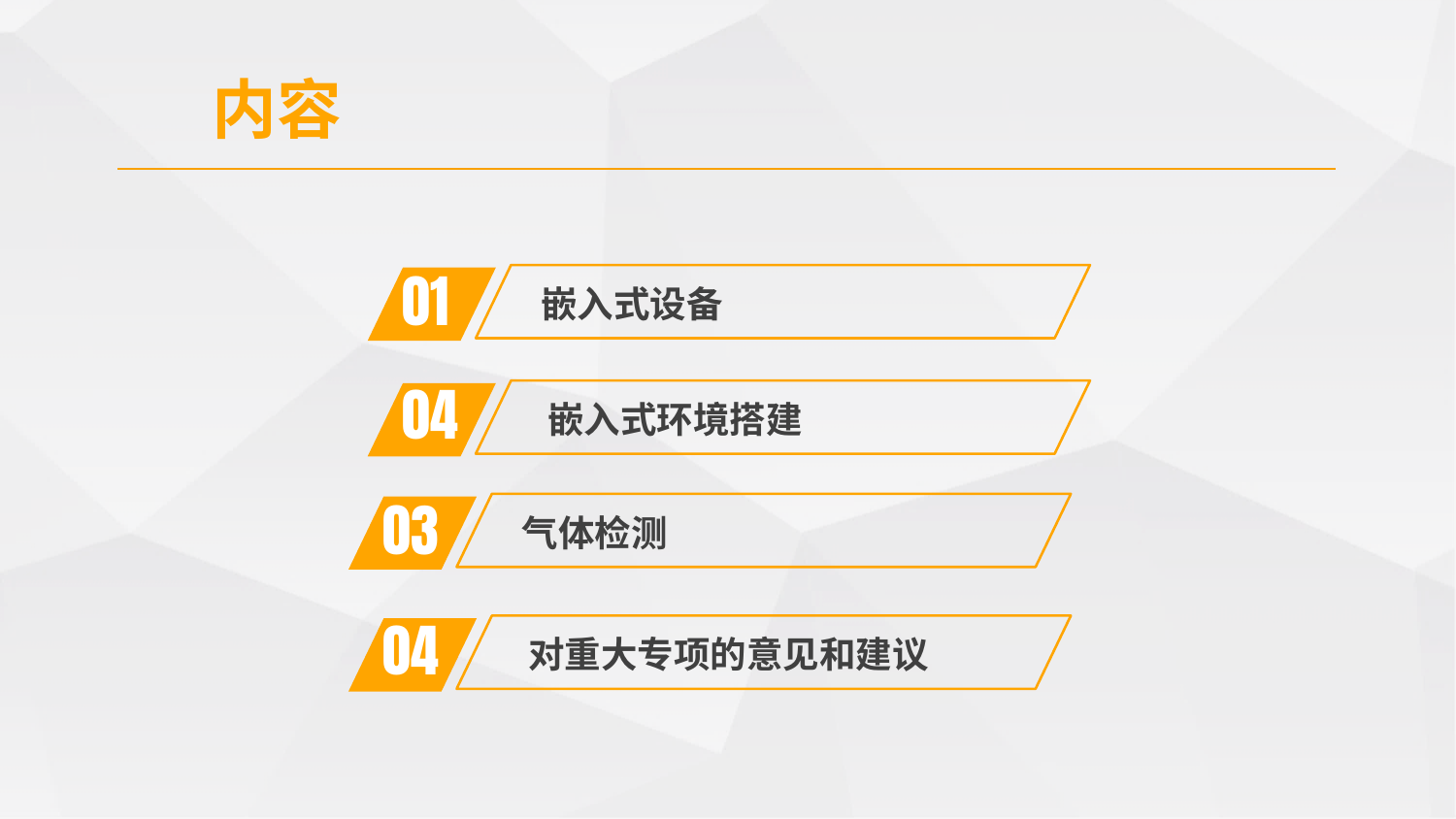

内容
01

嵌入式设备
04

嵌入式环境搭建
03

气体检测
04

对重大专项的意见和建议